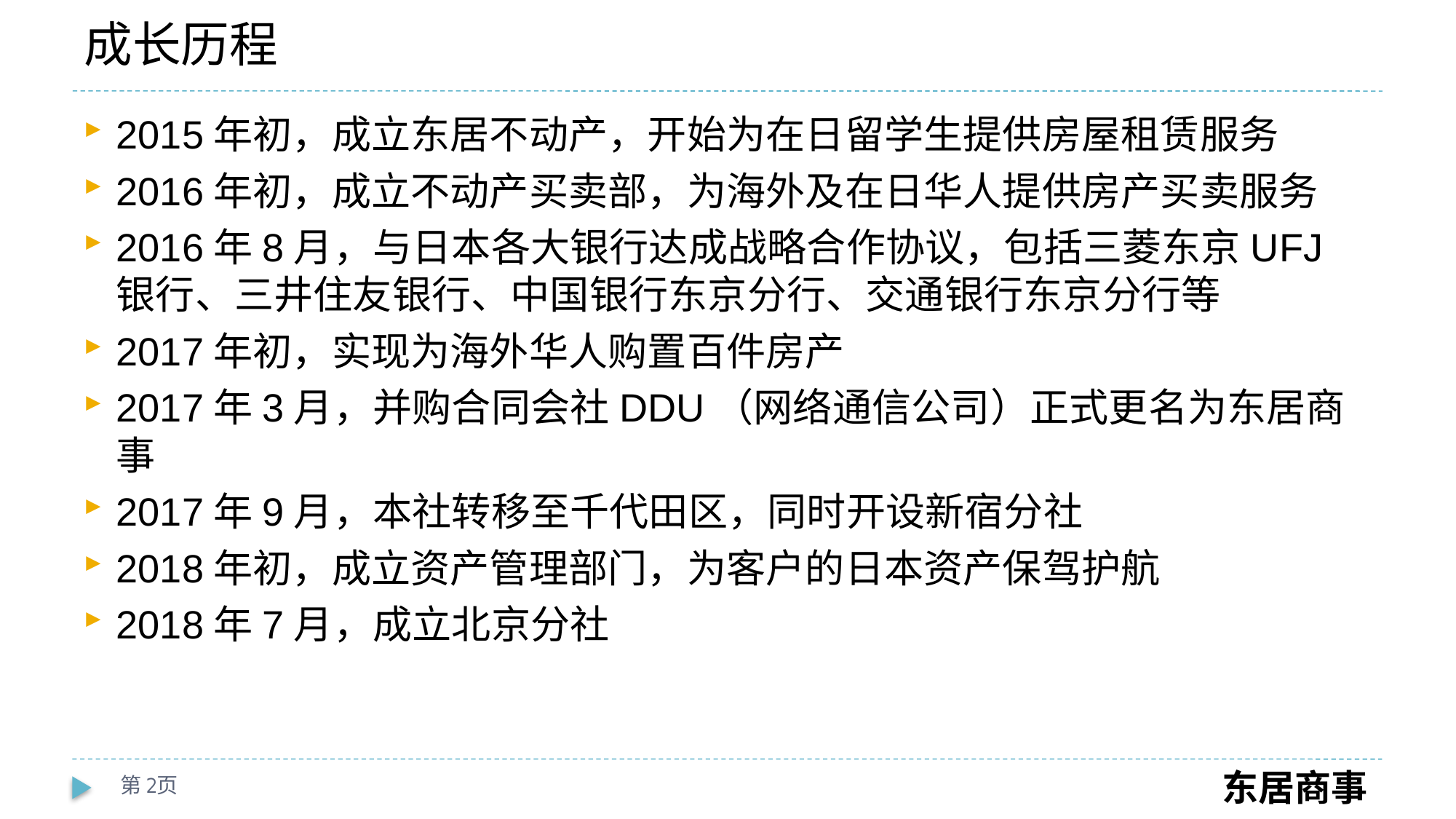

# 成长历程
2015年初，成立东居不动产，开始为在日留学生提供房屋租赁服务
2016年初，成立不动产买卖部，为海外及在日华人提供房产买卖服务
2016年8月，与日本各大银行达成战略合作协议，包括三菱东京UFJ银行、三井住友银行、中国银行东京分行、交通银行东京分行等
2017年初，实现为海外华人购置百件房产
2017年3月，并购合同会社DDU（网络通信公司）正式更名为东居商事
2017年9月，本社转移至千代田区，同时开设新宿分社
2018年初，成立资产管理部门，为客户的日本资产保驾护航
2018年7月，成立北京分社
第2页